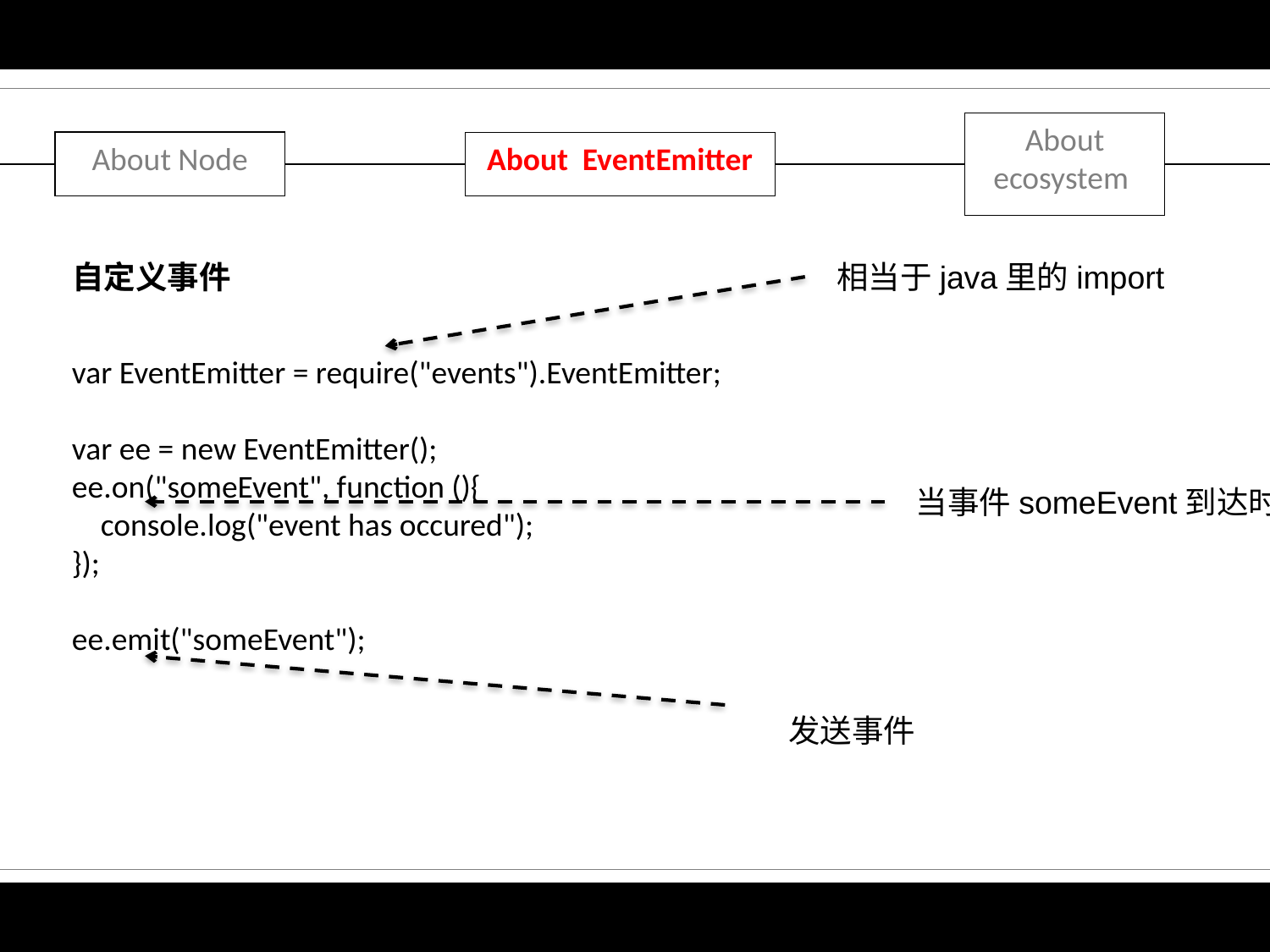

About Node
About  EventEmitter
About ecosystem
自定义事件
相当于java里的import
var EventEmitter = require("events").EventEmitter;

var ee = new EventEmitter();
ee.on("someEvent", function (){
    console.log("event has occured");
});

ee.emit("someEvent");

当事件someEvent到达时
发送事件